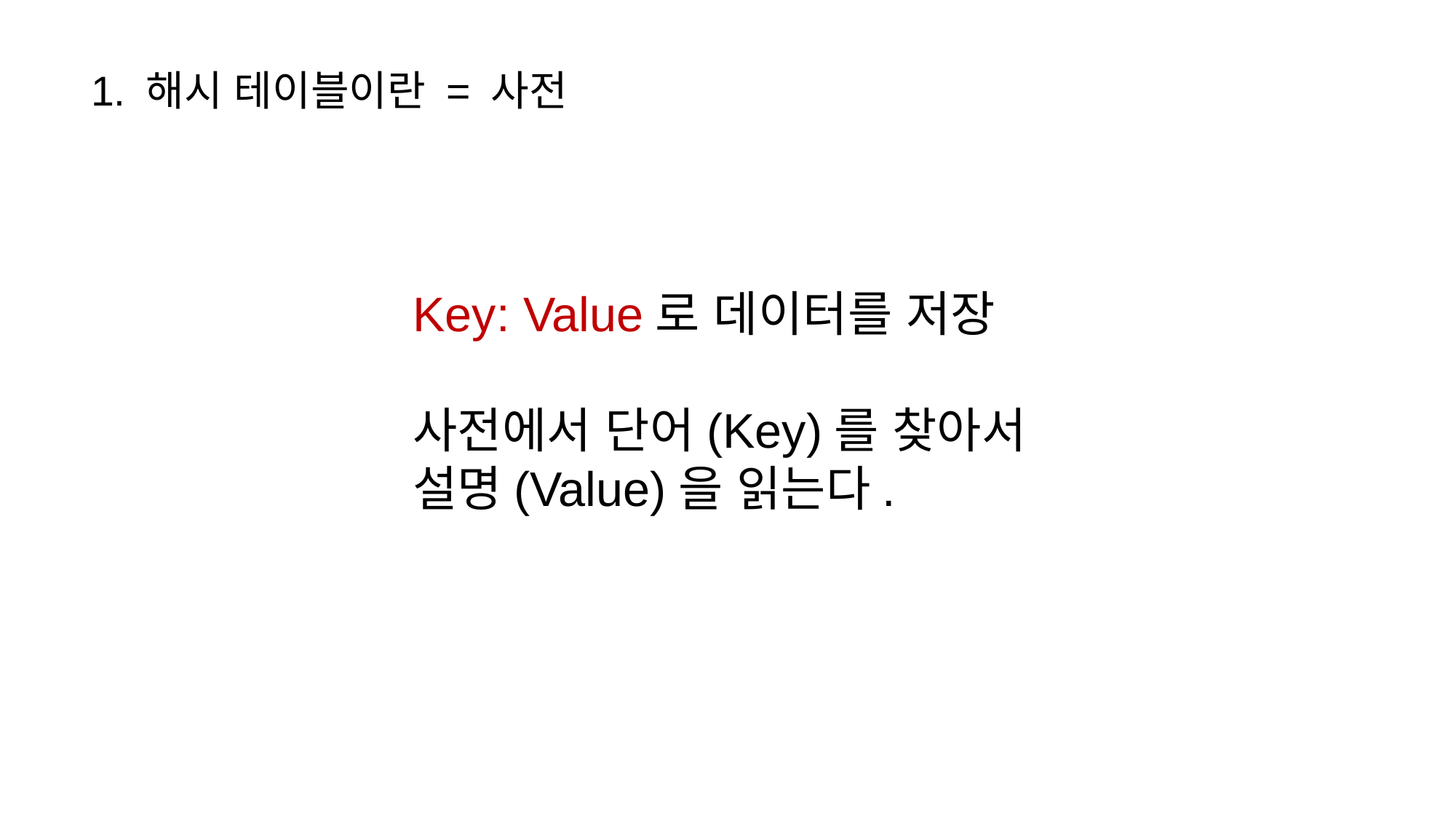

# 1. 해시 테이블이란 = 사전
Key: Value로 데이터를 저장

사전에서 단어(Key)를 찾아서 설명(Value)을 읽는다.